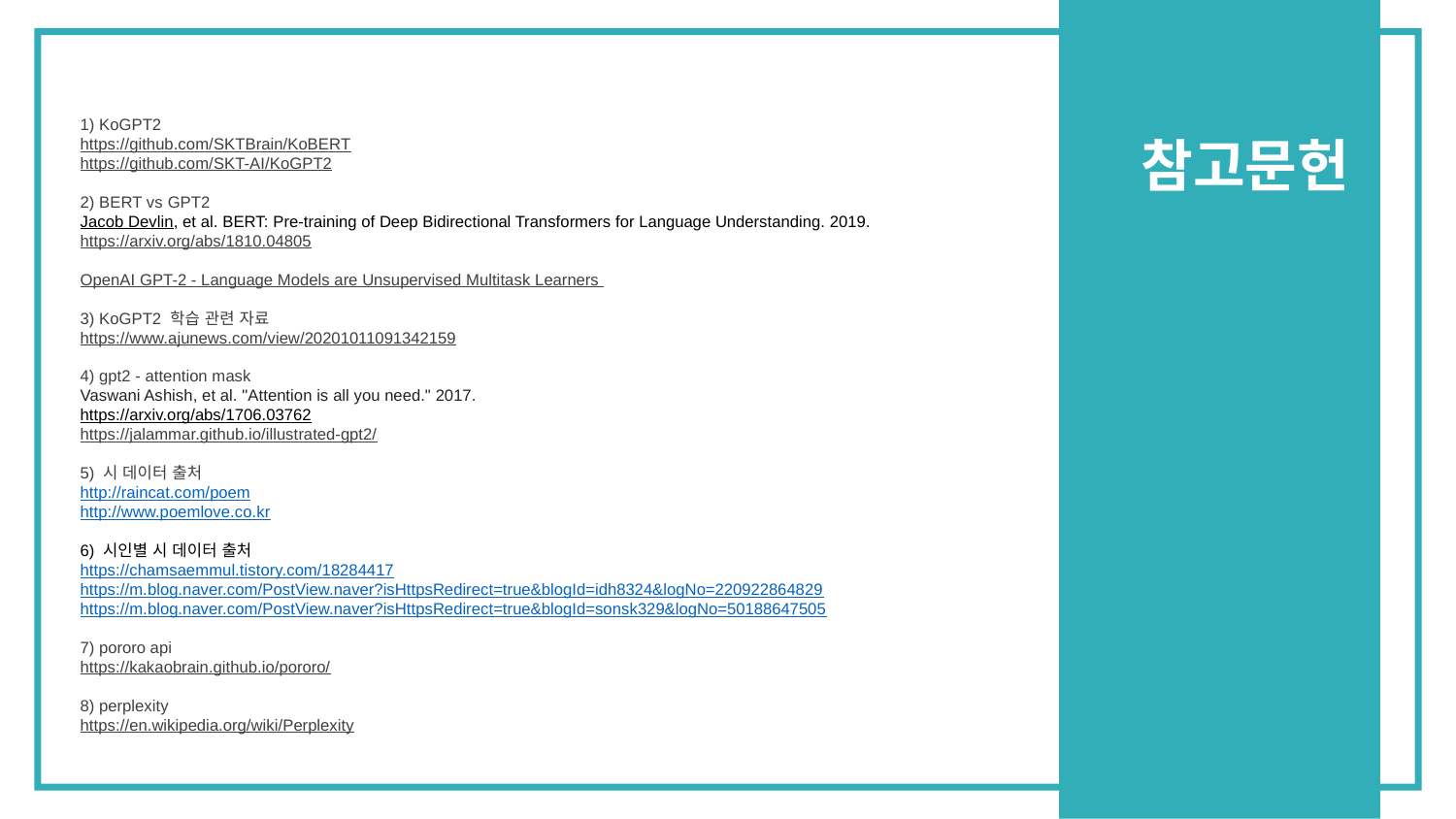

1) KoGPT2
https://github.com/SKTBrain/KoBERT
https://github.com/SKT-AI/KoGPT2

2) BERT vs GPT2
Jacob Devlin, et al. BERT: Pre-training of Deep Bidirectional Transformers for Language Understanding. 2019.
https://arxiv.org/abs/1810.04805

OpenAI GPT-2 - Language Models are Unsupervised Multitask Learners

3) KoGPT2 학습 관련 자료
https://www.ajunews.com/view/20201011091342159

4) gpt2 - attention mask
Vaswani Ashish, et al. "Attention is all you need." 2017.
https://arxiv.org/abs/1706.03762
https://jalammar.github.io/illustrated-gpt2/

5) 시 데이터 출처
http://raincat.com/poem
http://www.poemlove.co.kr

6) 시인별 시 데이터 출처
https://chamsaemmul.tistory.com/18284417
https://m.blog.naver.com/PostView.naver?isHttpsRedirect=true&blogId=idh8324&logNo=220922864829
https://m.blog.naver.com/PostView.naver?isHttpsRedirect=true&blogId=sonsk329&logNo=50188647505

7) pororo api
https://kakaobrain.github.io/pororo/

8) perplexity
https://en.wikipedia.org/wiki/Perplexity
참고문헌